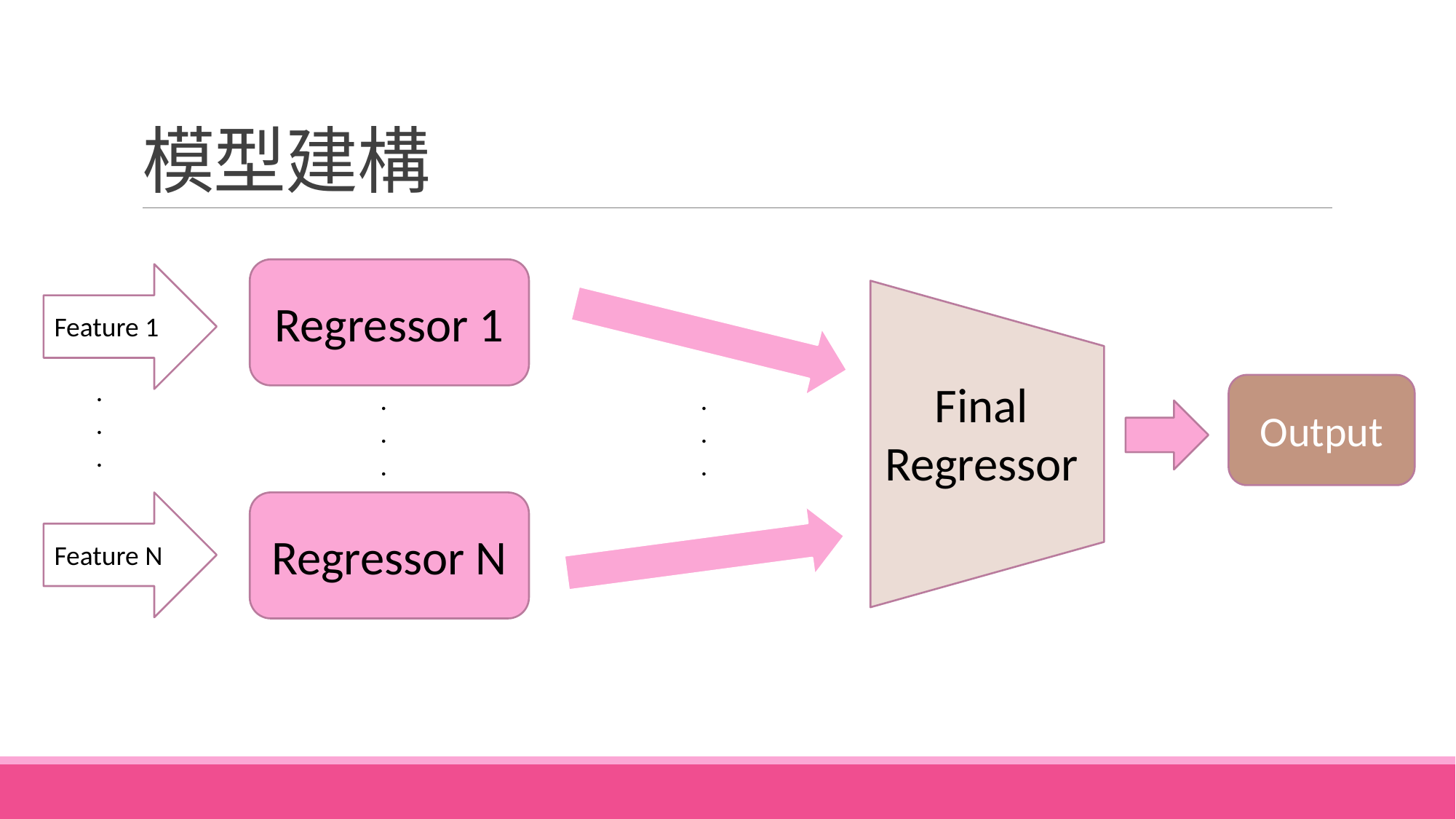

# 模型建構
Regressor 1

Feature 1

Final
Regressor

.
.
.
Output
.
.
.
.
.
.

Feature N
Regressor N